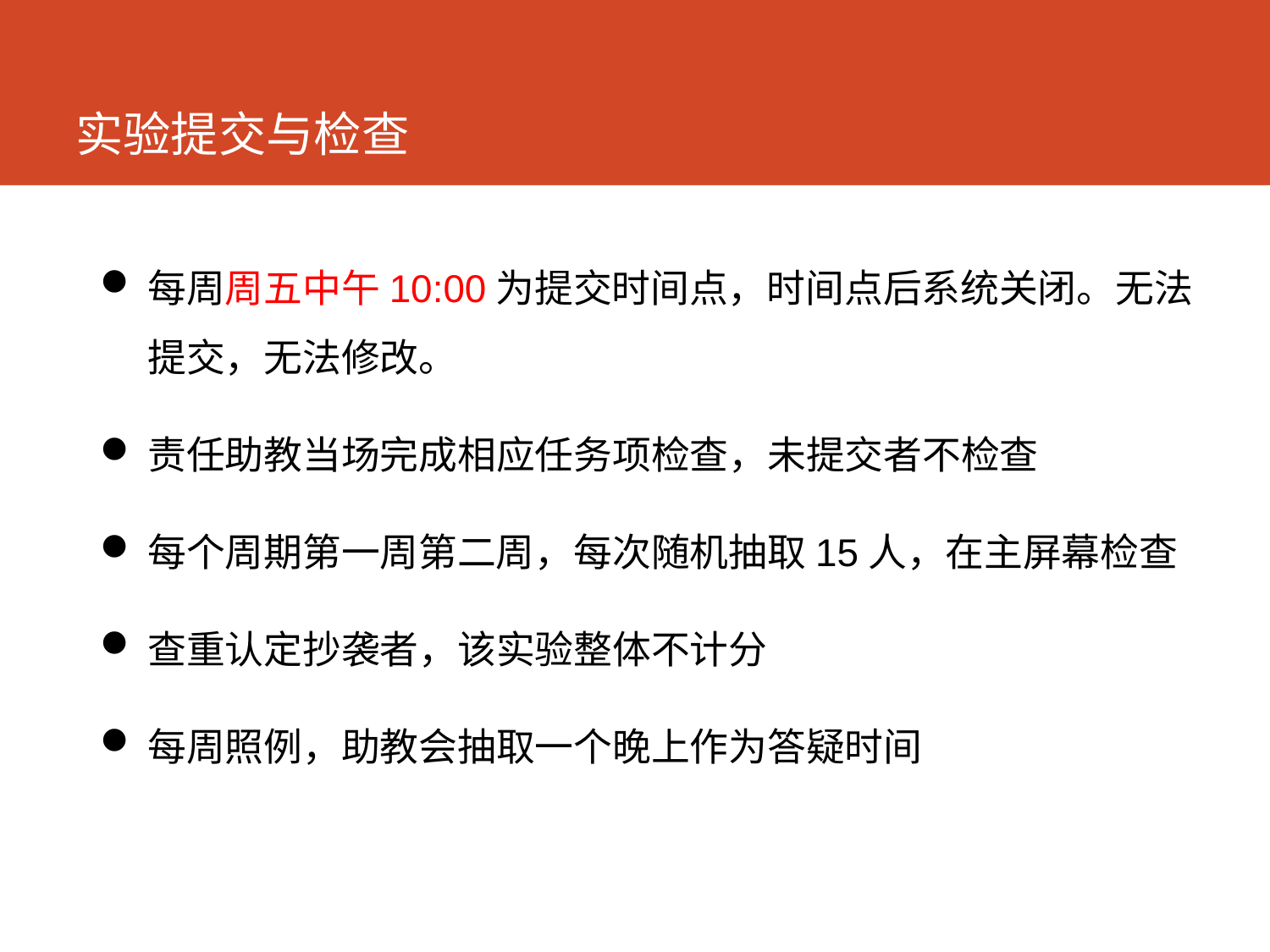

# 实验提交与检查
每周周五中午10:00为提交时间点，时间点后系统关闭。无法提交，无法修改。
责任助教当场完成相应任务项检查，未提交者不检查
每个周期第一周第二周，每次随机抽取15人，在主屏幕检查
查重认定抄袭者，该实验整体不计分
每周照例，助教会抽取一个晚上作为答疑时间